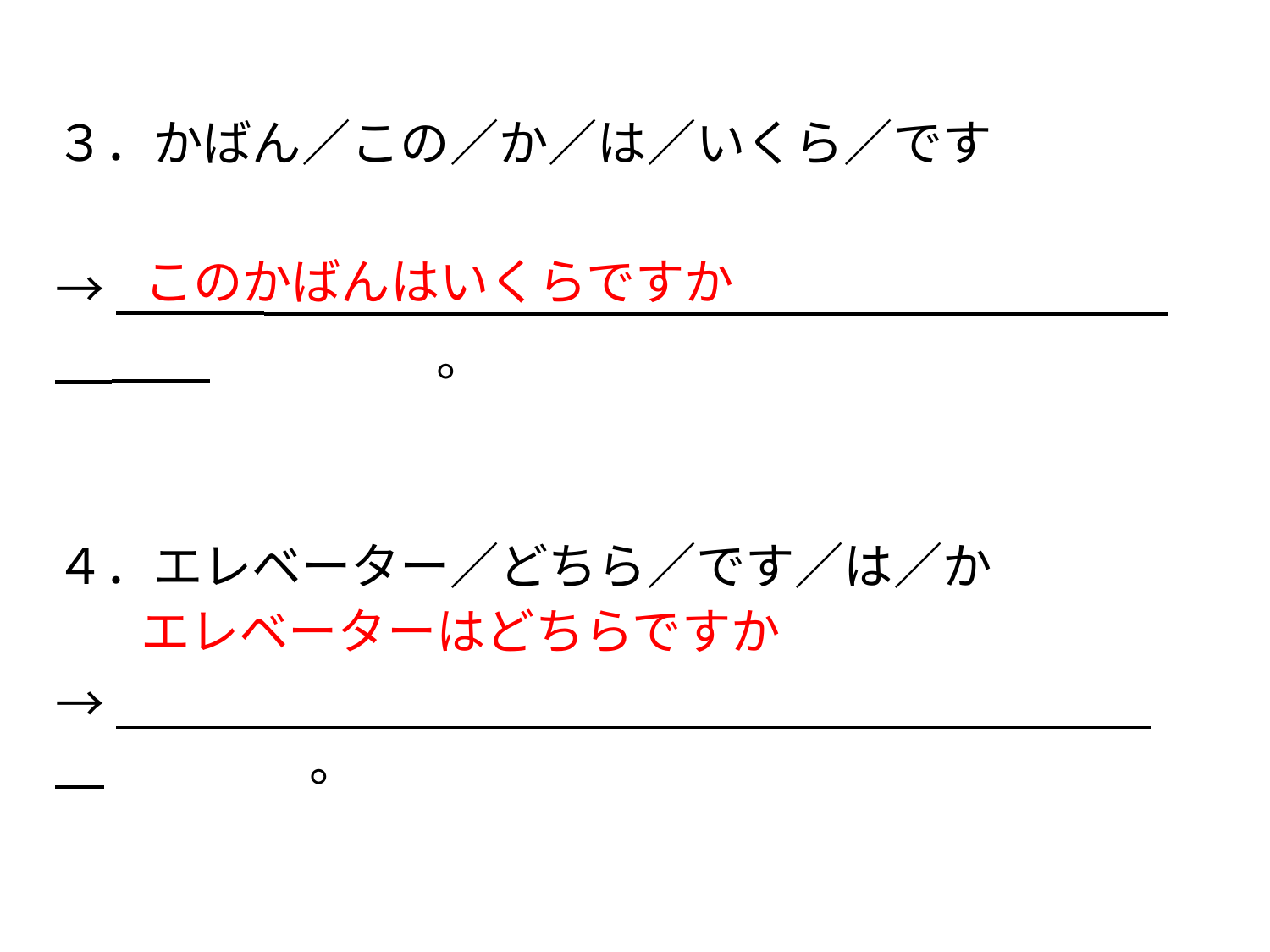

３．かばん／この／か／は／いくら／です

→　　　　　　　　　　　　　　　　　　　　　　		。

４．エレベーター／どちら／です／は／か

→　　　　　　　　　　　　　　　　　　　　　　		。

このかばんはいくらですか
エレベーターはどちらですか